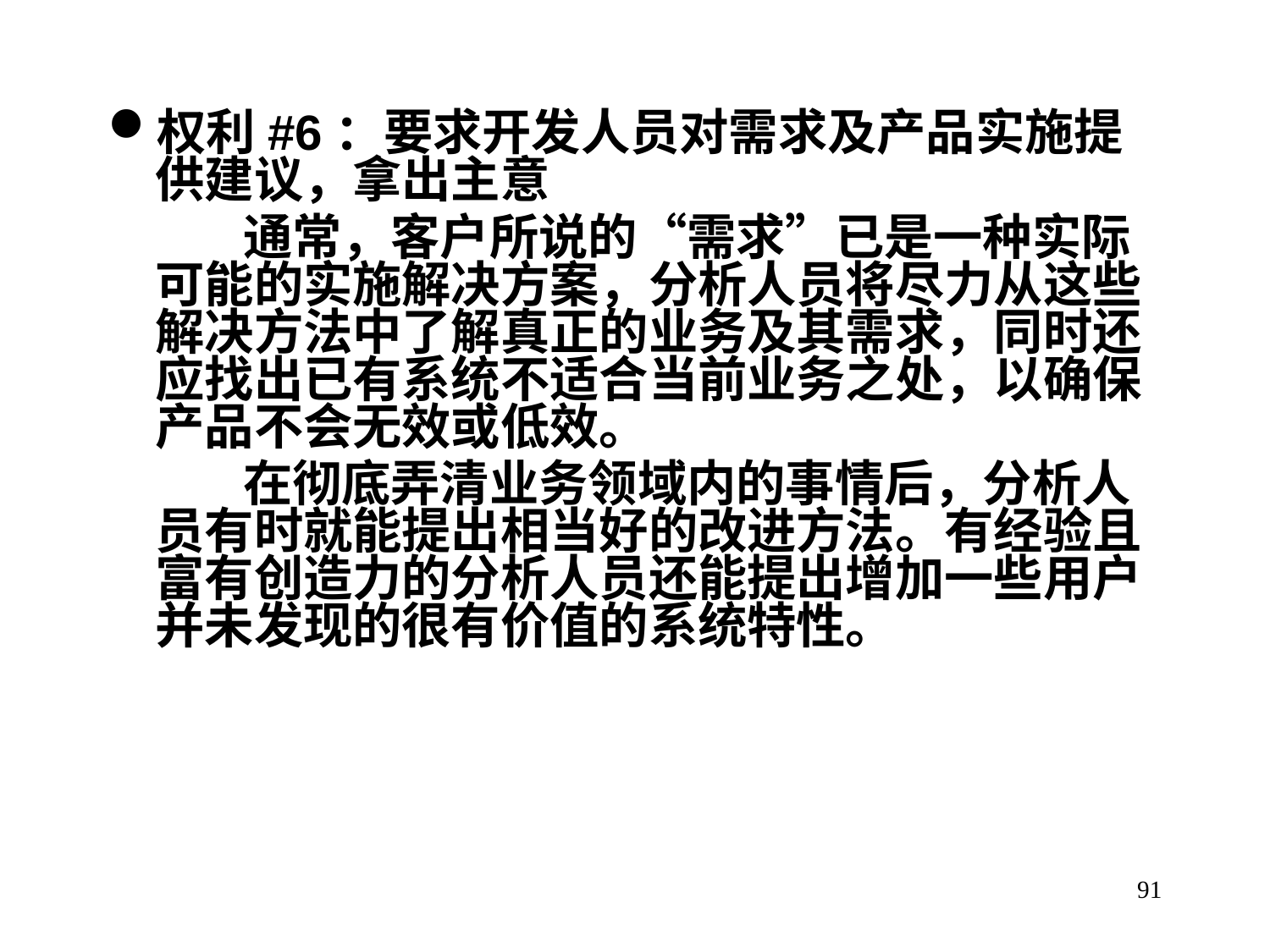

# 权利#6：要求开发人员对需求及产品实施提供建议，拿出主意
           通常，客户所说的“需求”已是一种实际可能的实施解决方案，分析人员将尽力从这些解决方法中了解真正的业务及其需求，同时还应找出已有系统不适合当前业务之处，以确保产品不会无效或低效。
           在彻底弄清业务领域内的事情后，分析人员有时就能提出相当好的改进方法。有经验且富有创造力的分析人员还能提出增加一些用户并未发现的很有价值的系统特性。

91